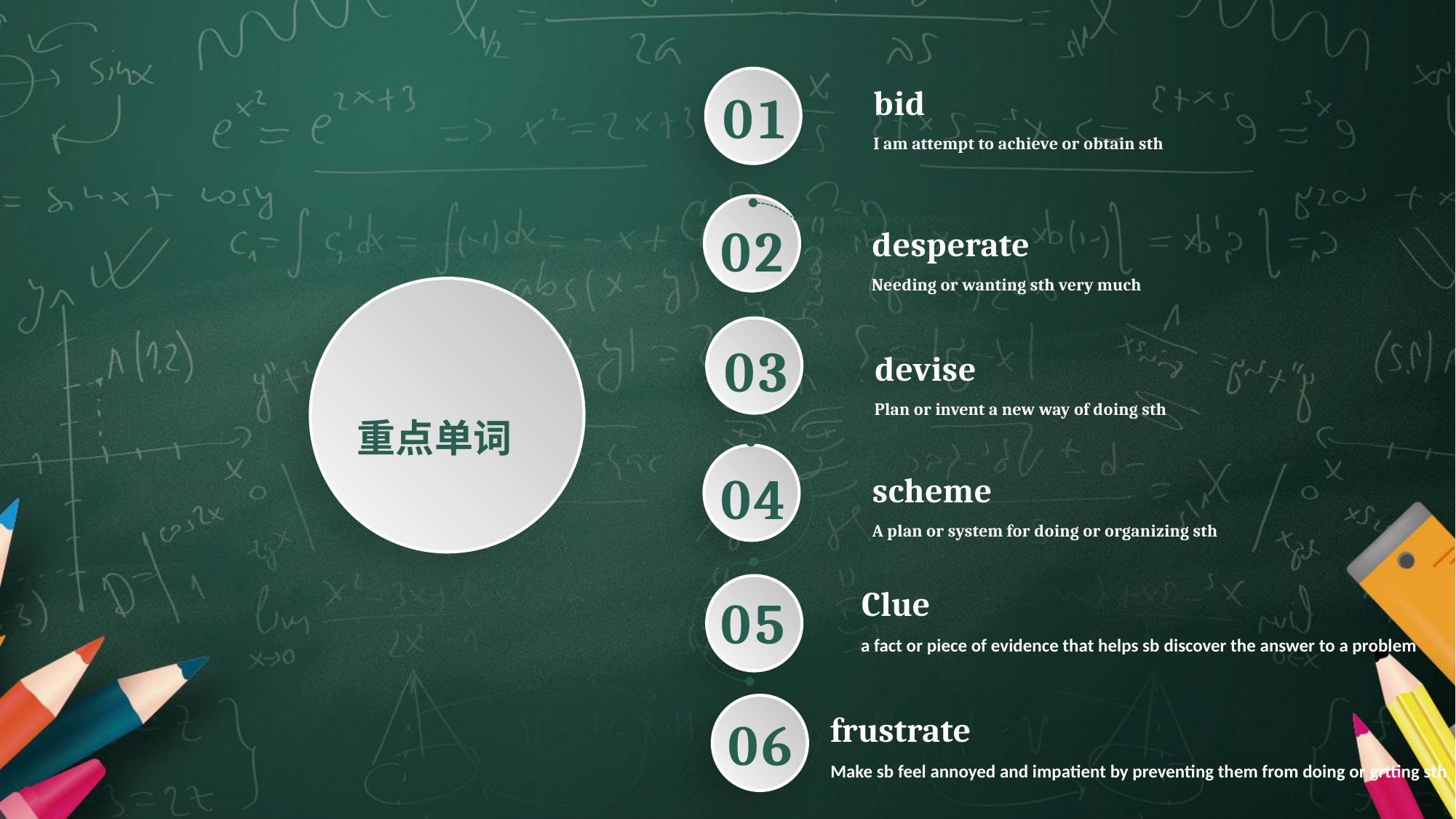

bid
I am attempt to achieve or obtain sth

01

02
desperate
Needing or wanting sth very much

重点单词

03
devise
Plan or invent a new way of doing sth
scheme
A plan or system for doing or organizing sth

04
Clue
a fact or piece of evidence that helps sb discover the answer to a problem

05
frustrate
Make sb feel annoyed and impatient by preventing them from doing or grtting sth

06